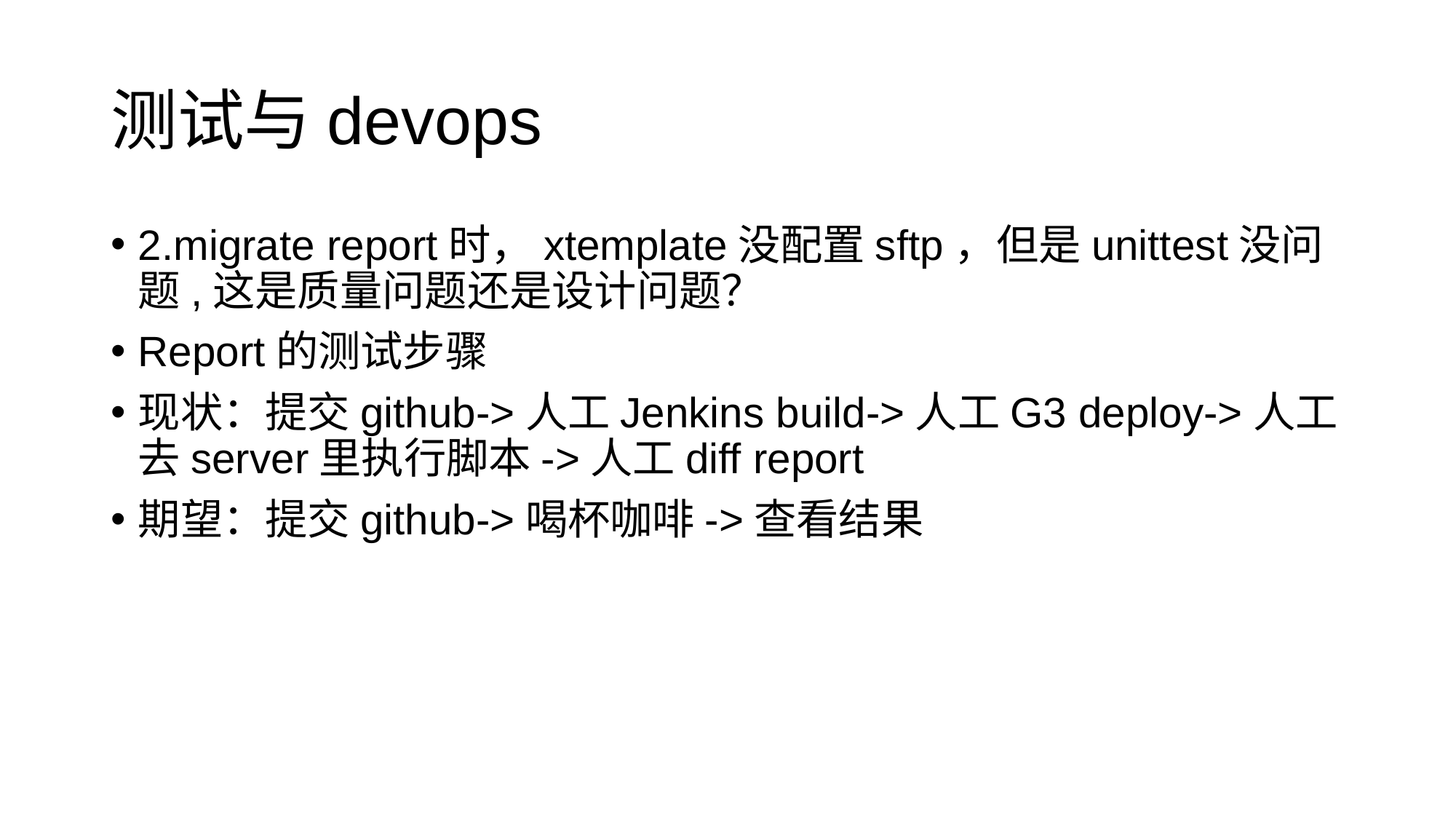

# 测试与devops
2.migrate report时，xtemplate没配置sftp，但是unittest没问题,这是质量问题还是设计问题？
Report的测试步骤
现状：提交github->人工Jenkins build->人工G3 deploy->人工去server里执行脚本->人工diff report
期望：提交github->喝杯咖啡->查看结果